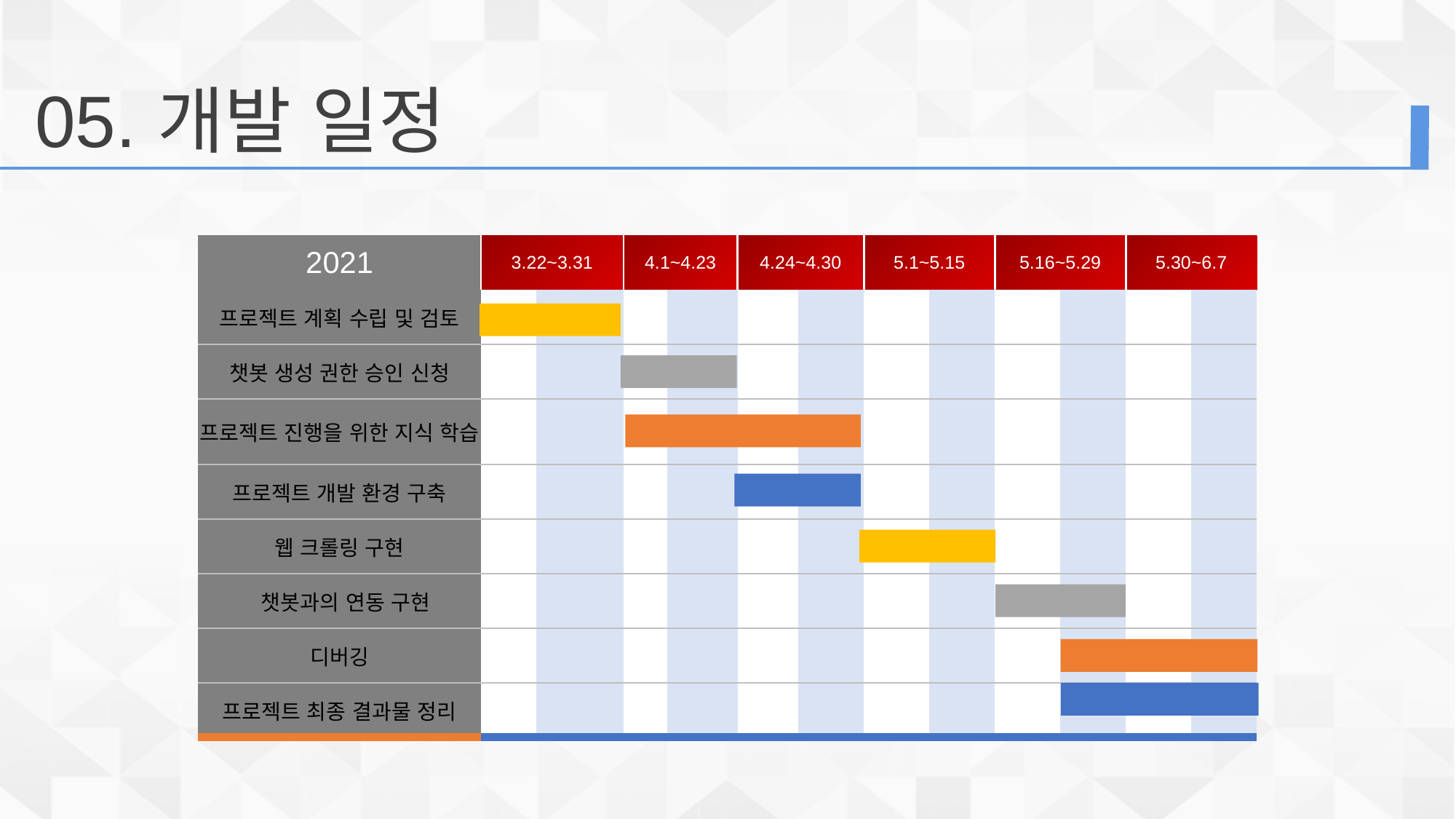

05.
개발 일정
| 2021 | 3.22~3.31 | Feb | 4.1~4.23 | Apr | 4.24~4.30 | Jun | 5.1~5.15 | Aug | 5.16~5.29 | Oct | 5.30~6.7 | Dec |
| --- | --- | --- | --- | --- | --- | --- | --- | --- | --- | --- | --- | --- |
| 프로젝트 계획 수립 및 검토 |  |  |  |  |  |  |  |  |  |  |  |  |
| 챗봇 생성 권한 승인 신청 |  |  |  |  |  |  |  |  |  |  |  |  |
| 프로젝트 진행을 위한 지식 학습 |  |  |  |  |  |  |  |  |  |  |  |  |
| 프로젝트 개발 환경 구축 |  |  |  |  |  |  |  |  |  |  |  |  |
| 웹 크롤링 구현 |  |  |  |  |  |  |  |  |  |  |  |  |
| 챗봇과의 연동 구현 |  |  |  |  |  |  |  |  |  |  |  |  |
| 디버깅 |  |  |  |  |  |  |  |  |  |  |  |  |
| 프로젝트 최종 결과물 정리 |  |  |  |  |  |  |  |  |  |  |  |  |